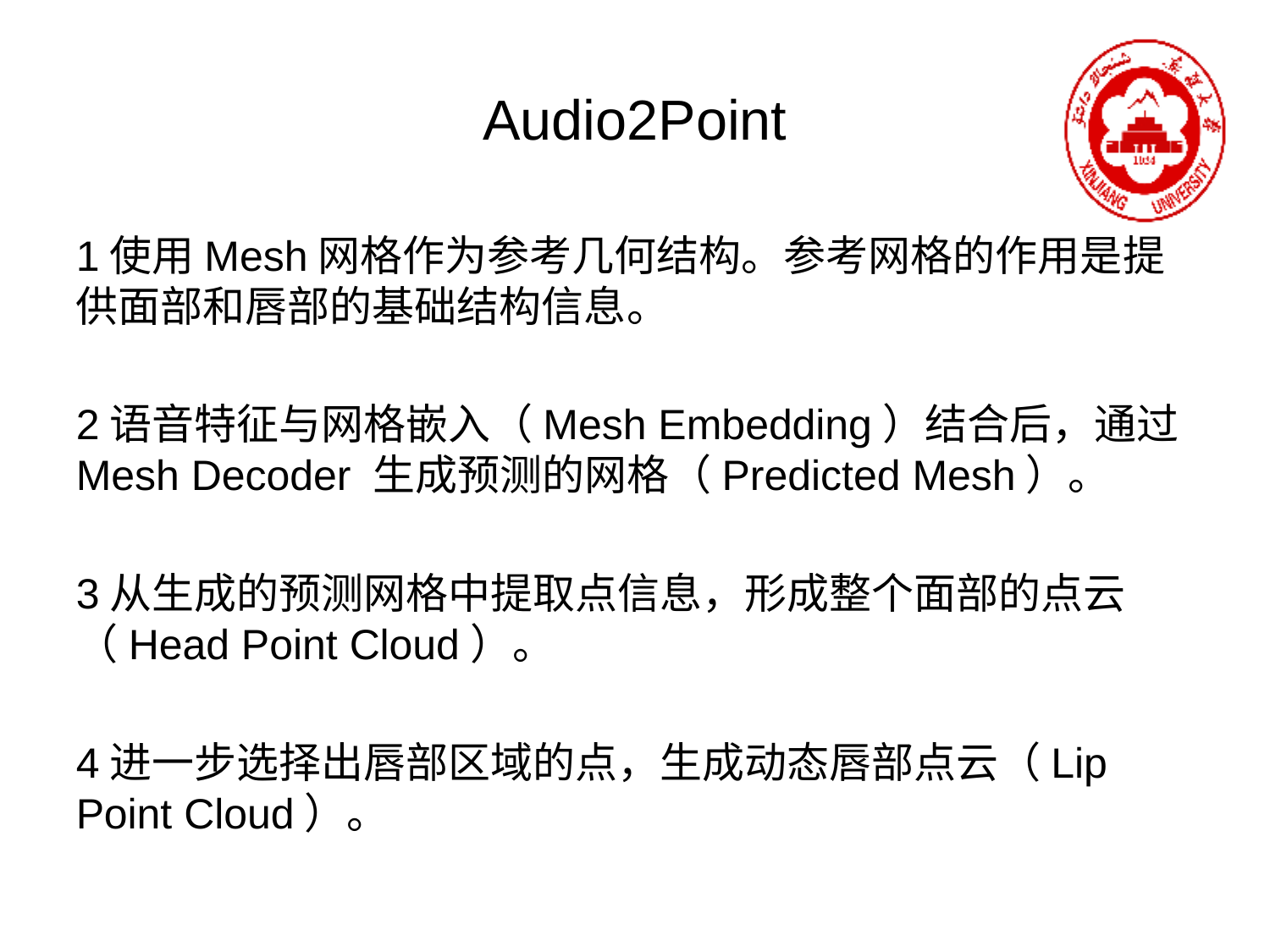

# Audio2Point
1使用Mesh网格作为参考几何结构。参考网格的作用是提供面部和唇部的基础结构信息。

2语音特征与网格嵌入（Mesh Embedding）结合后，通过Mesh Decoder 生成预测的网格（Predicted Mesh）。

3从生成的预测网格中提取点信息，形成整个面部的点云（Head Point Cloud）。

4进一步选择出唇部区域的点，生成动态唇部点云（Lip Point Cloud）。